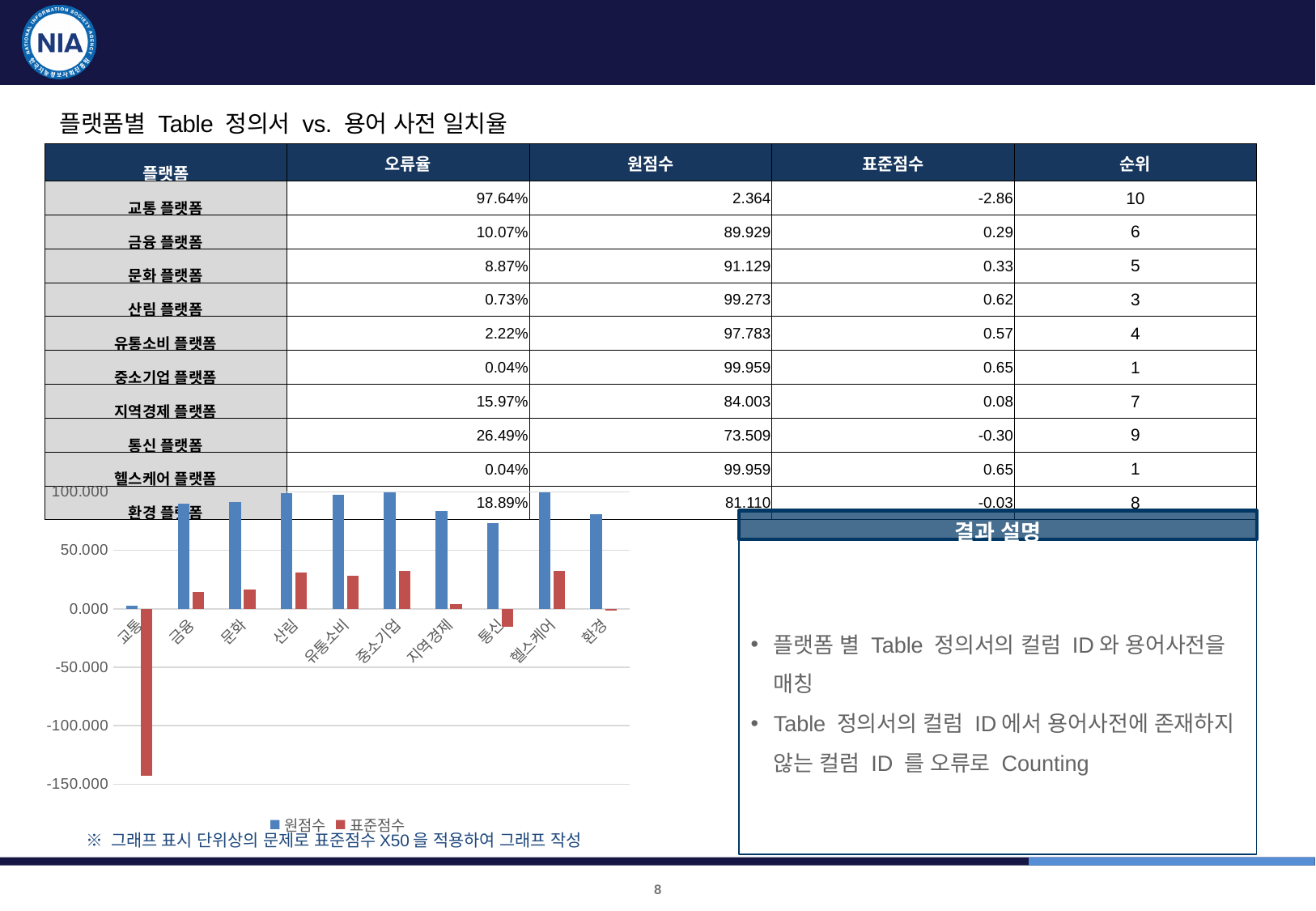

표준화 적용 점검(3차) 및 표준사전 제작
표준화 사전 적용 점검 결과(3차)
플랫폼별 Table 정의서 vs. 용어 사전 일치율
| 플랫폼 | 오류율 | 원점수 | 표준점수 | 순위 |
| --- | --- | --- | --- | --- |
| 교통 플랫폼 | 97.64% | 2.364 | -2.86 | 10 |
| 금융 플랫폼 | 10.07% | 89.929 | 0.29 | 6 |
| 문화 플랫폼 | 8.87% | 91.129 | 0.33 | 5 |
| 산림 플랫폼 | 0.73% | 99.273 | 0.62 | 3 |
| 유통소비 플랫폼 | 2.22% | 97.783 | 0.57 | 4 |
| 중소기업 플랫폼 | 0.04% | 99.959 | 0.65 | 1 |
| 지역경제 플랫폼 | 15.97% | 84.003 | 0.08 | 7 |
| 통신 플랫폼 | 26.49% | 73.509 | -0.30 | 9 |
| 헬스케어 플랫폼 | 0.04% | 99.959 | 0.65 | 1 |
| 환경 플랫폼 | 18.89% | 81.110 | -0.03 | 8 |

### Chart

| Category | 원점수 | 표준점수 |
|---|---|---|
| 교통 | 2.364 | -142.7899054804791 |
| 금융 | 89.929 | 14.404966133754534 |
| 문화 | 91.129 | 16.55918124181233 |
| 산림 | 99.273 | 31.17912110849785 |
| 유통소비 | 97.78325123152709 | 28.504755021618827 |
| 중소기업 | 99.959 | 32.41061407860423 |
| 지역경제 | 84.032 | 3.818794056907202 |
| 통신 | 73.509 | -15.071877261502895 |
| 헬스케어 | 99.959 | 32.41061407860423 |
| 환경 | 81.11025443330763 | -1.4262629778174336 |
결과 설명
플랫폼 별 Table 정의서의 컬럼 ID와 용어사전을 매칭
Table 정의서의 컬럼 ID에서 용어사전에 존재하지 않는 컬럼 ID 를 오류로 Counting
※ 그래프 표시 단위상의 문제로 표준점수X50을 적용하여 그래프 작성